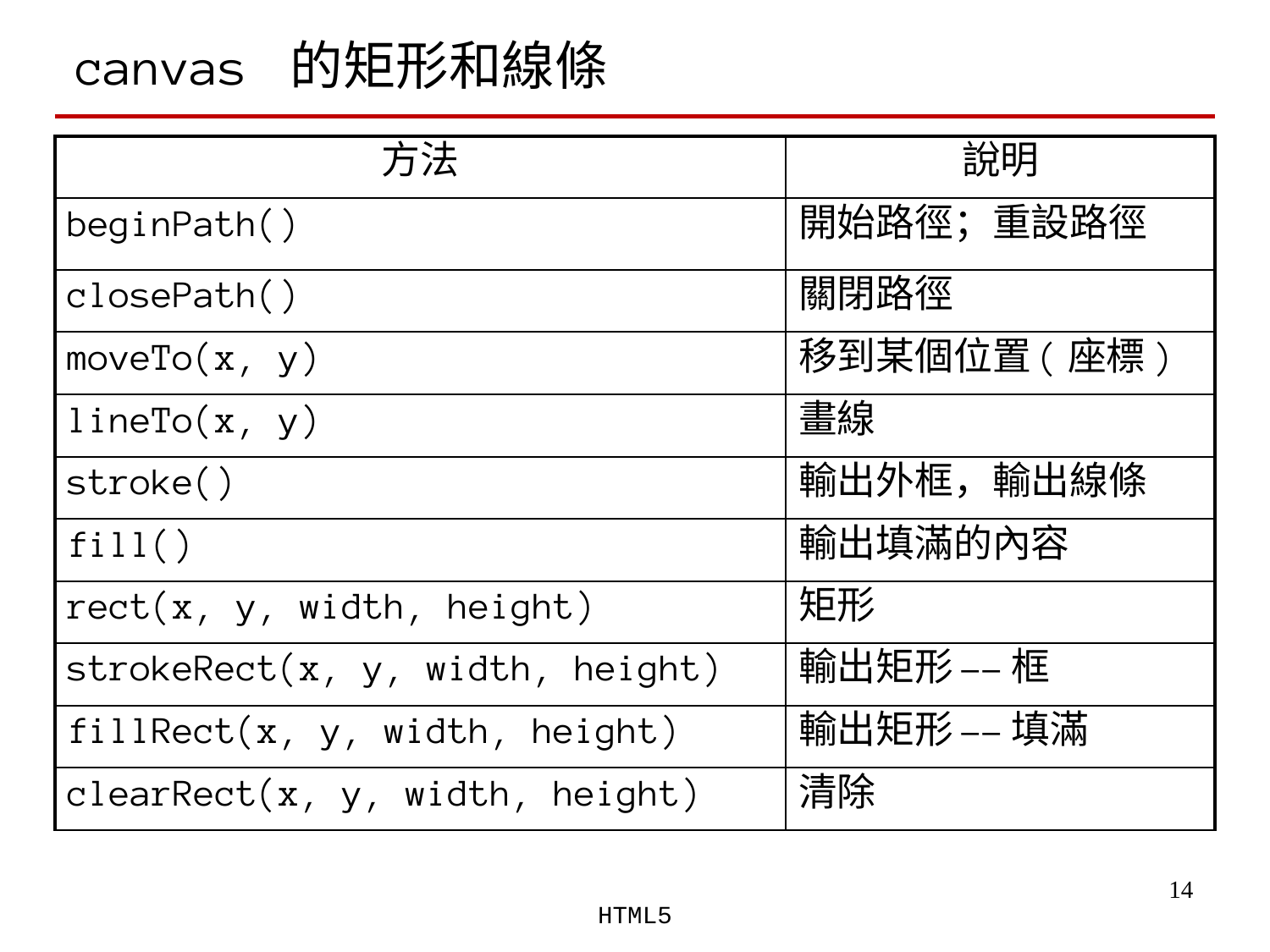

# canvas 的矩形和線條
| 方法 | 說明 |
| --- | --- |
| beginPath() | 開始路徑；重設路徑 |
| closePath() | 關閉路徑 |
| moveTo(x, y) | 移到某個位置(座標) |
| lineTo(x, y) | 畫線 |
| stroke() | 輸出外框，輸出線條 |
| fill() | 輸出填滿的內容 |
| rect(x, y, width, height) | 矩形 |
| strokeRect(x, y, width, height) | 輸出矩形--框 |
| fillRect(x, y, width, height) | 輸出矩形--填滿 |
| clearRect(x, y, width, height) | 清除 |
14
HTML5